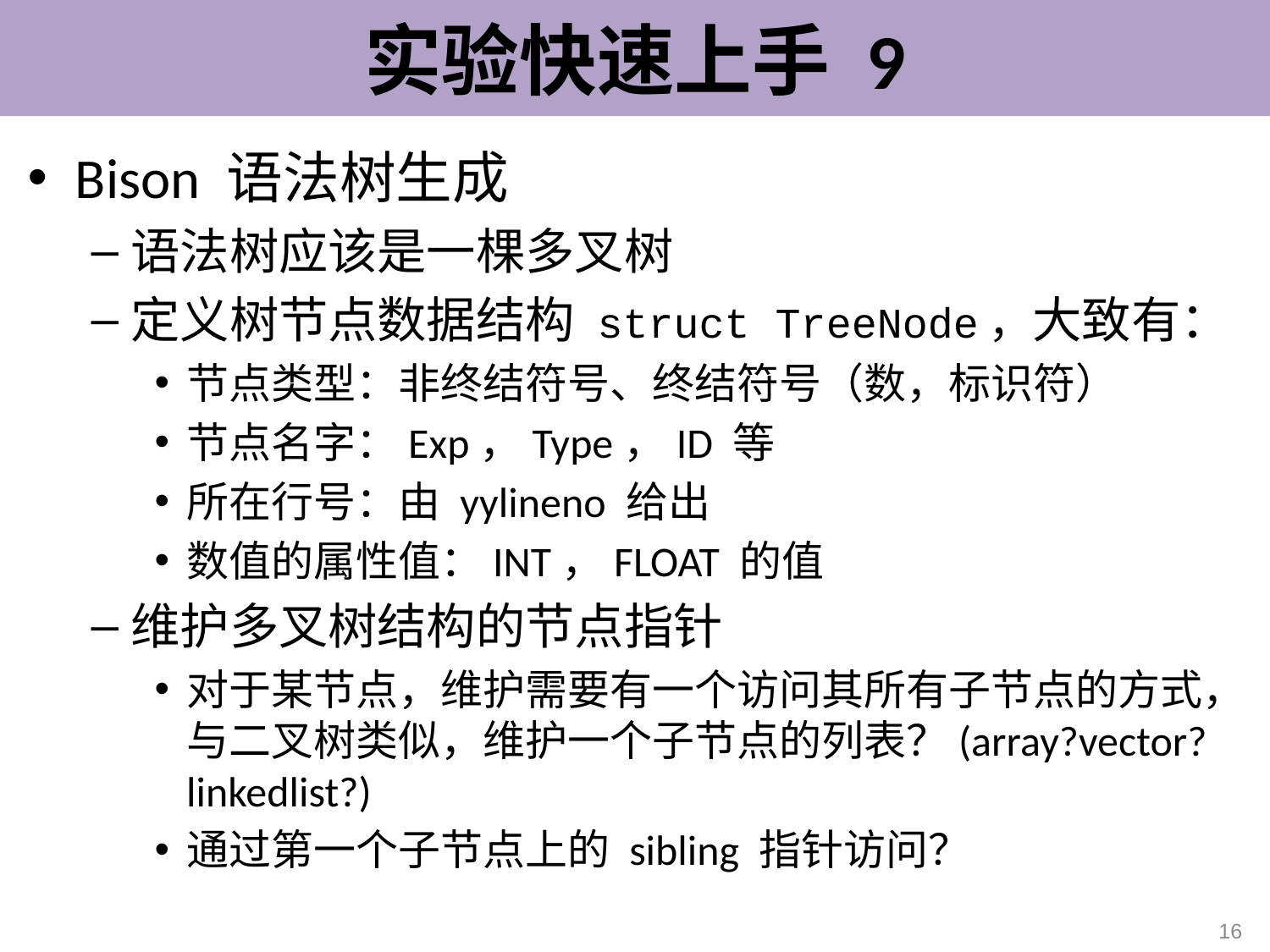

# 实验快速上手 9
Bison 语法树生成
语法树应该是一棵多叉树
定义树节点数据结构 struct TreeNode，大致有：
节点类型：非终结符号、终结符号（数，标识符）
节点名字：Exp，Type，ID 等
所在行号：由 yylineno 给出
数值的属性值：INT，FLOAT 的值
维护多叉树结构的节点指针
对于某节点，维护需要有一个访问其所有子节点的方式，与二叉树类似，维护一个子节点的列表？(array?vector?linkedlist?)
通过第一个子节点上的 sibling 指针访问？
16